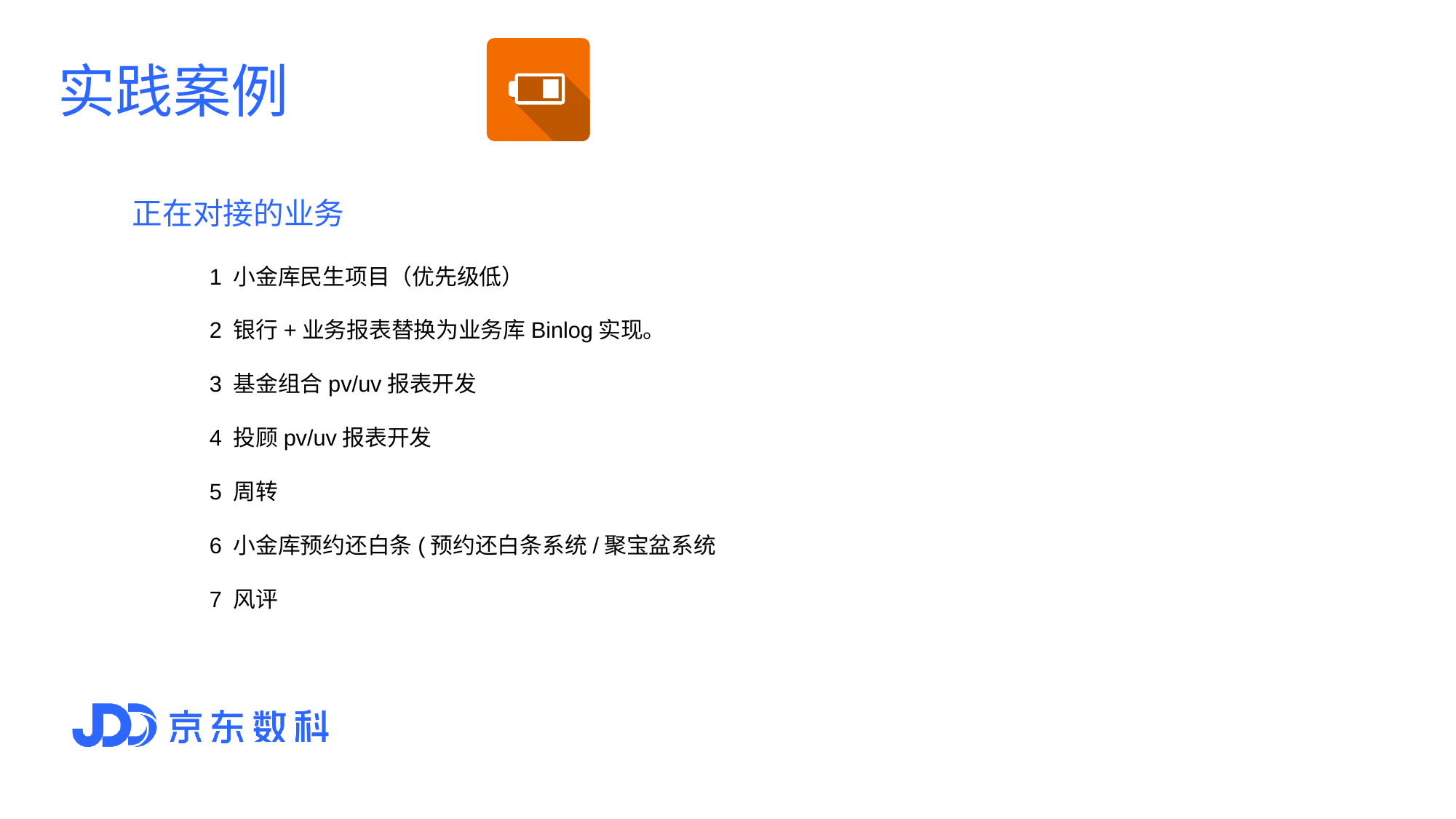

实践案例
正在对接的业务
1 小金库民生项目（优先级低）

2 银行+业务报表替换为业务库Binlog实现。

3 基金组合pv/uv报表开发

4 投顾pv/uv报表开发

5 周转

6 小金库预约还白条(预约还白条系统/聚宝盆系统

7 风评